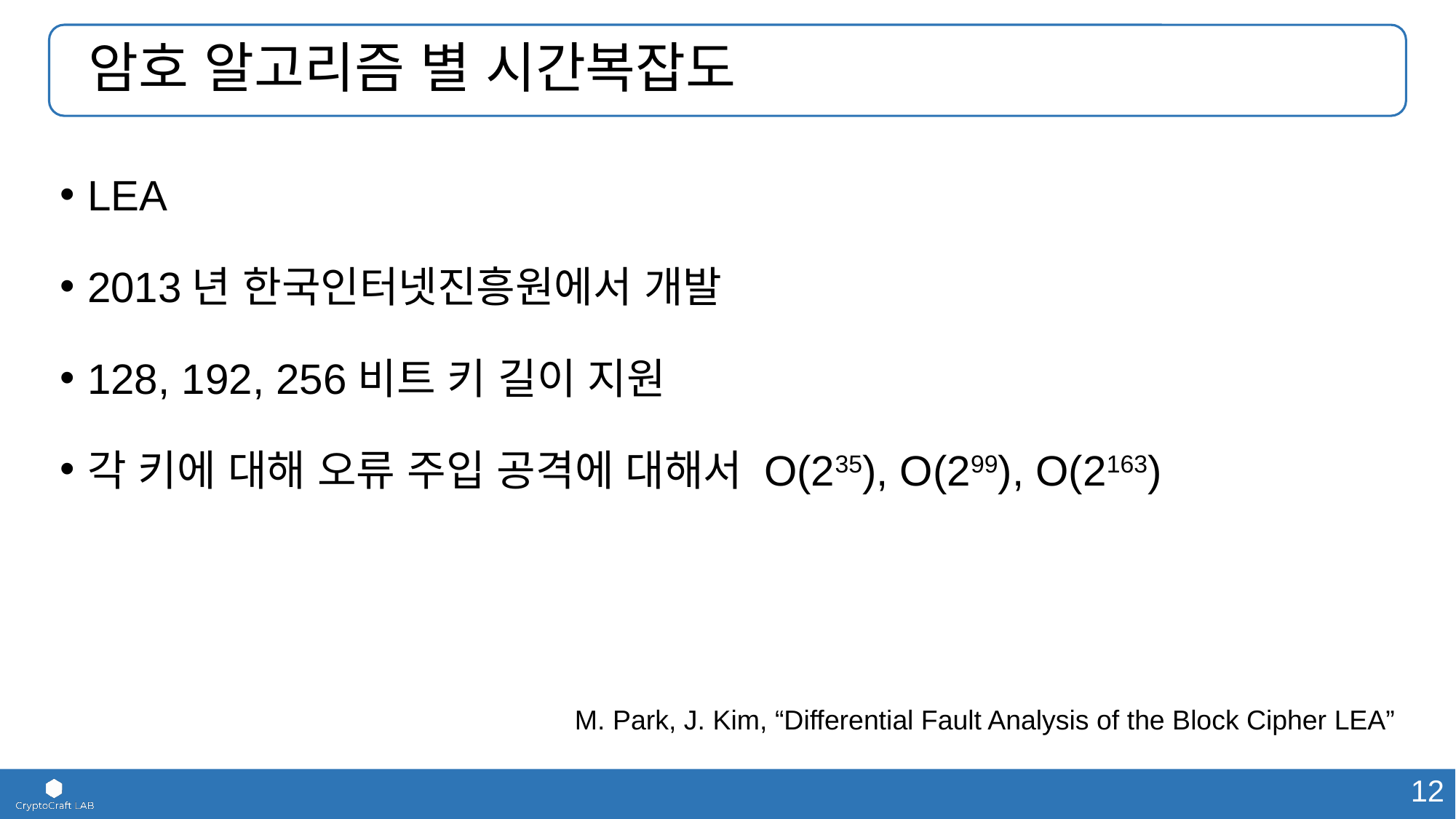

# 암호 알고리즘 별 시간복잡도
LEA
2013년 한국인터넷진흥원에서 개발
128, 192, 256비트 키 길이 지원
각 키에 대해 오류 주입 공격에 대해서 O(235), O(299), O(2163)
M. Park, J. Kim, “Differential Fault Analysis of the Block Cipher LEA”